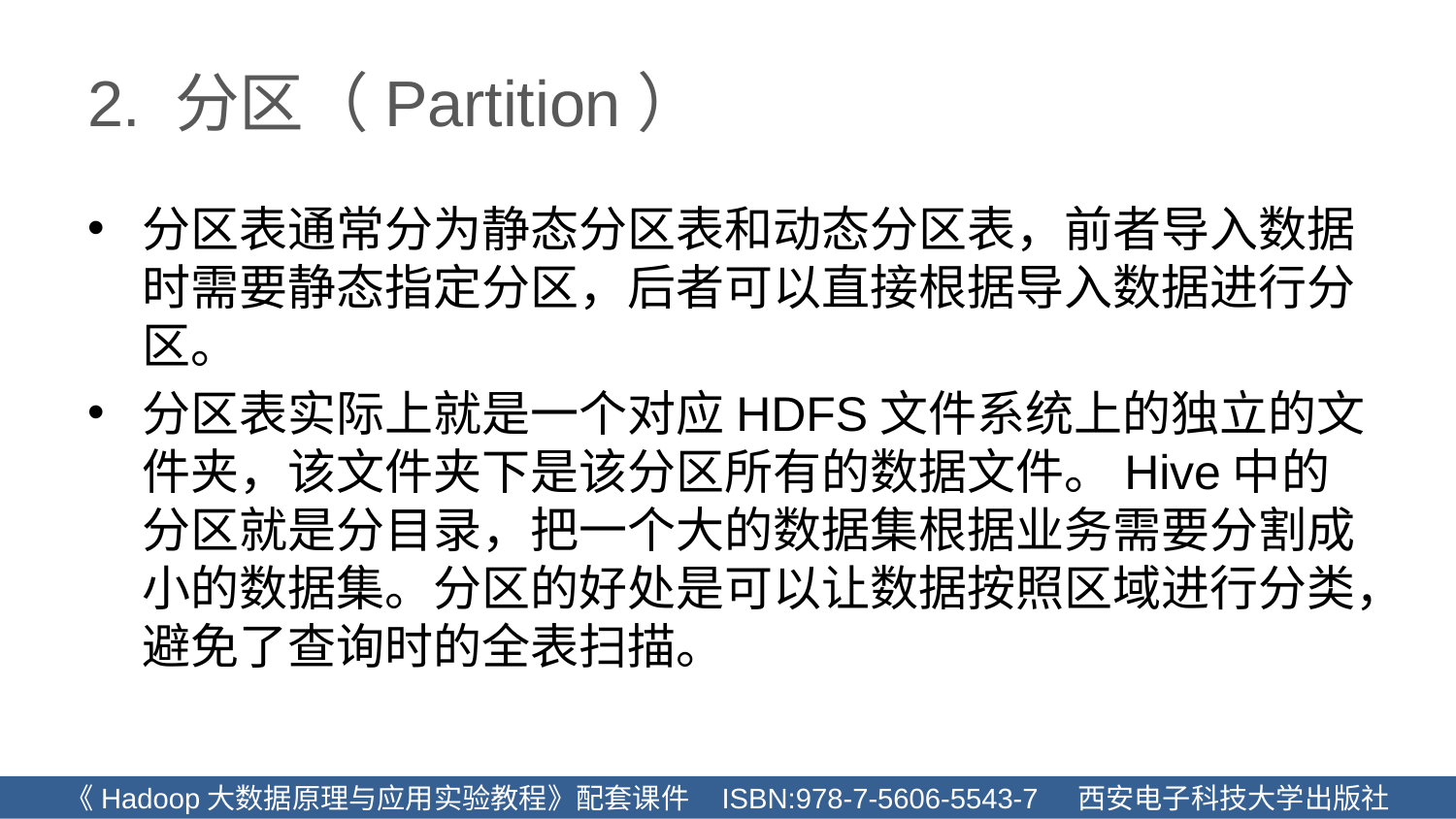

# 2. 分区（Partition）
分区表通常分为静态分区表和动态分区表，前者导入数据时需要静态指定分区，后者可以直接根据导入数据进行分区。
分区表实际上就是一个对应HDFS文件系统上的独立的文件夹，该文件夹下是该分区所有的数据文件。Hive中的分区就是分目录，把一个大的数据集根据业务需要分割成小的数据集。分区的好处是可以让数据按照区域进行分类，避免了查询时的全表扫描。